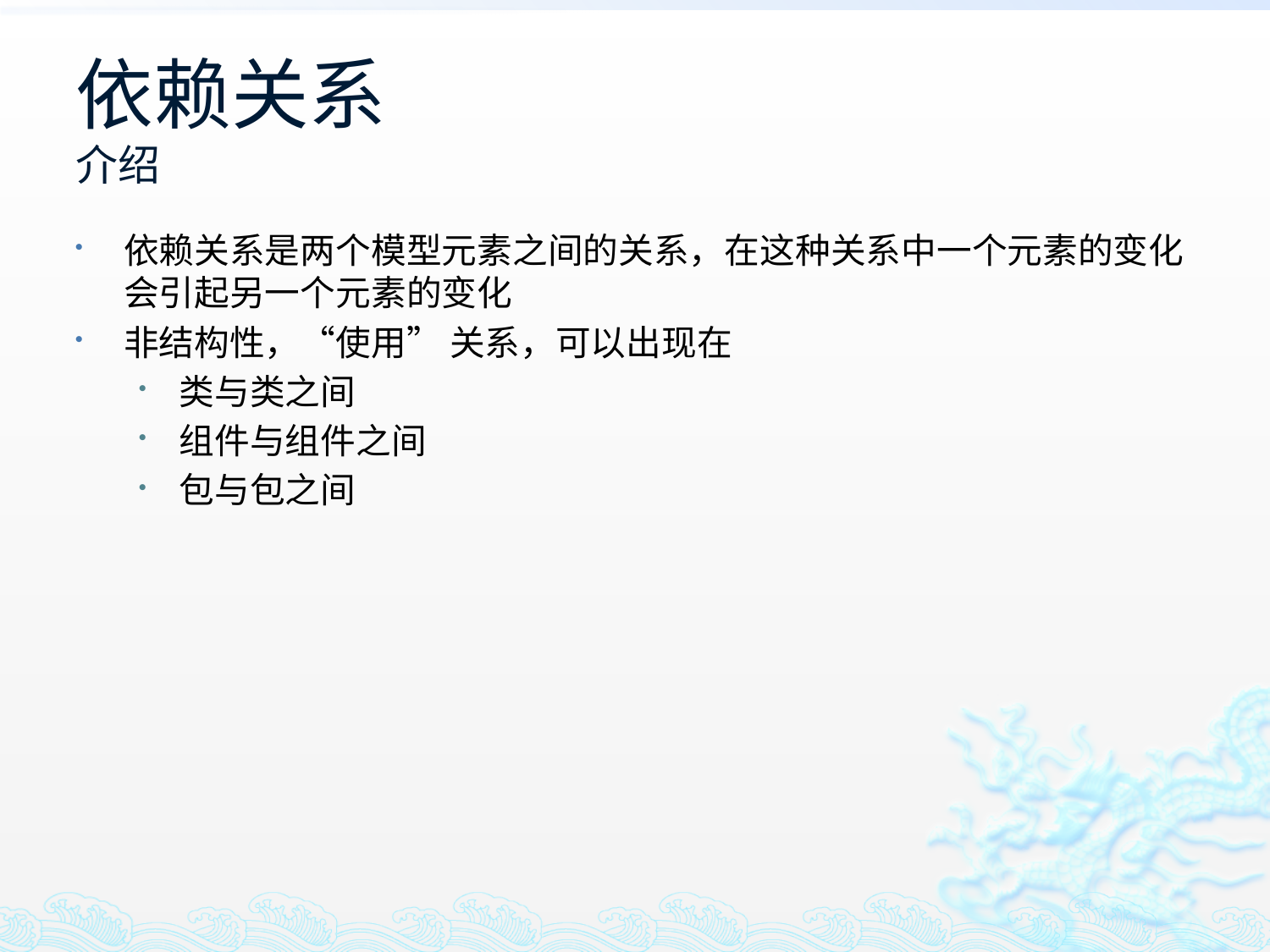

# 依赖关系 介绍
依赖关系是两个模型元素之间的关系，在这种关系中一个元素的变化会引起另一个元素的变化
非结构性，“使用” 关系，可以出现在
类与类之间
组件与组件之间
包与包之间